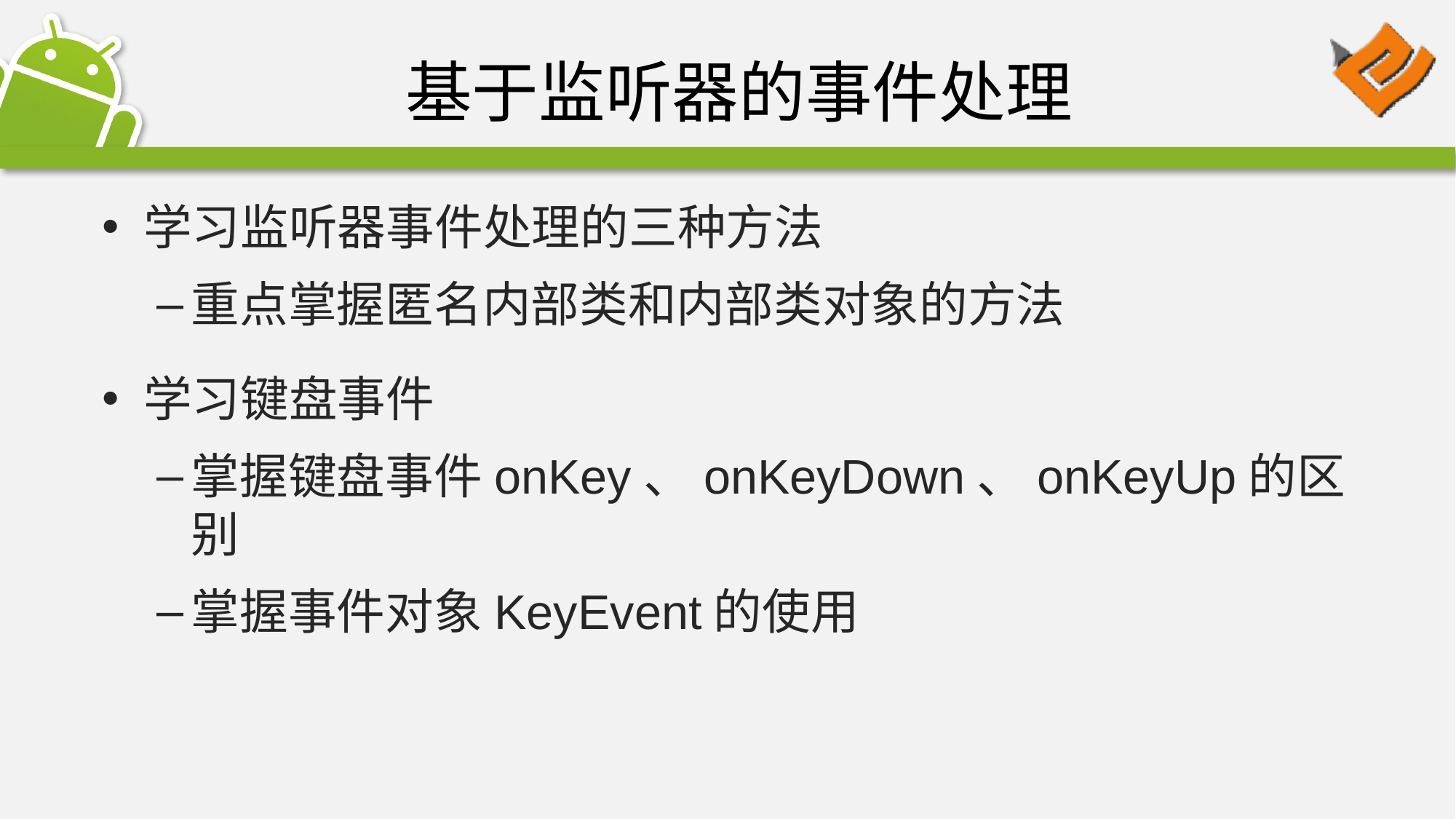

# 基于监听器的事件处理
学习监听器事件处理的三种方法
重点掌握匿名内部类和内部类对象的方法
学习键盘事件
掌握键盘事件onKey、onKeyDown、onKeyUp的区别
掌握事件对象KeyEvent的使用